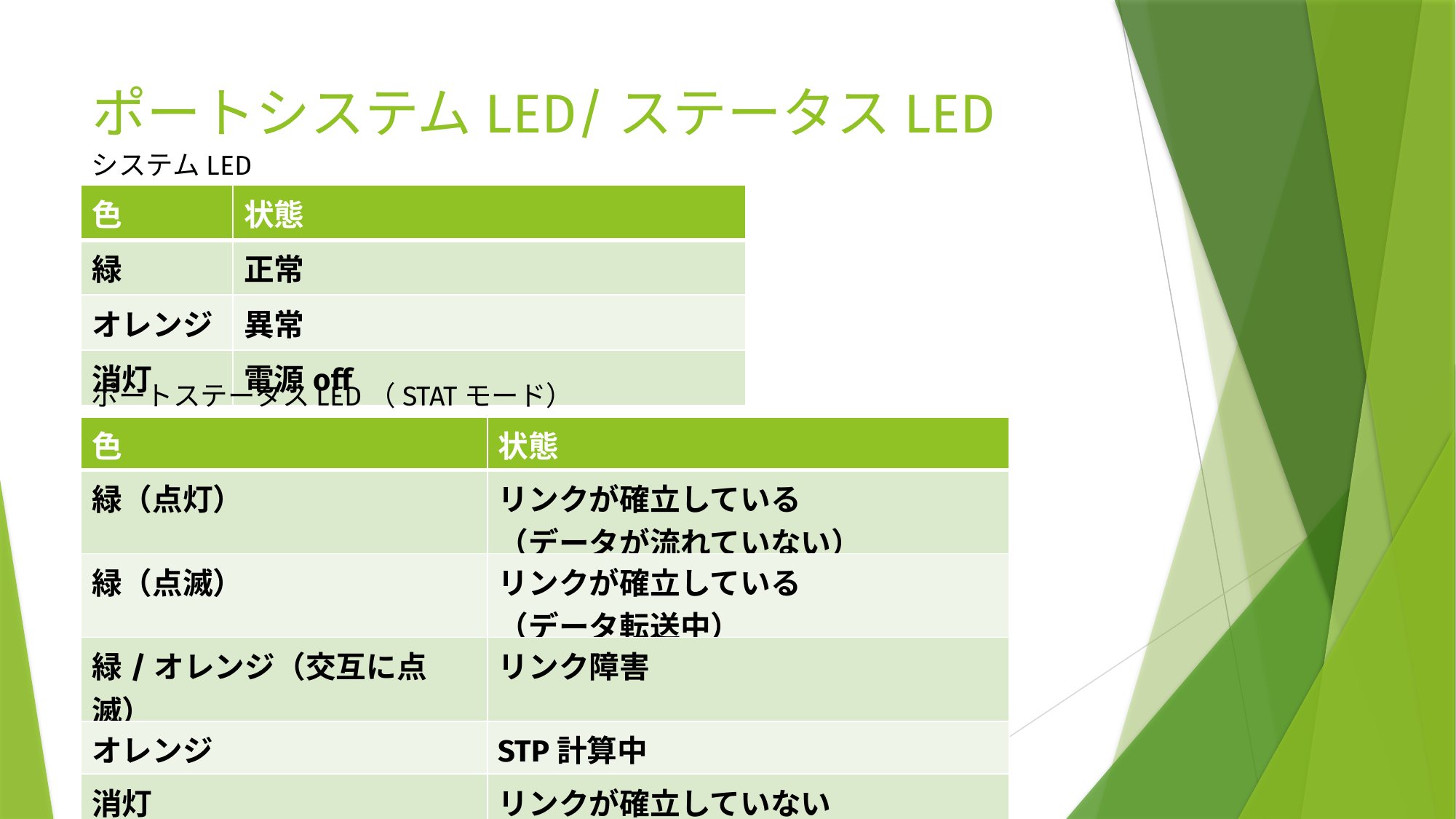

# ポートシステムLED/ステータスLED
システムLED
| 色 | 状態 |
| --- | --- |
| 緑 | 正常 |
| オレンジ | 異常 |
| 消灯 | 電源off |
ポートステータスLED（STATモード）
| 色 | 状態 |
| --- | --- |
| 緑（点灯） | リンクが確立している （データが流れていない） |
| 緑（点滅） | リンクが確立している （データ転送中） |
| 緑/オレンジ（交互に点滅） | リンク障害 |
| オレンジ | STP計算中 |
| 消灯 | リンクが確立していない |